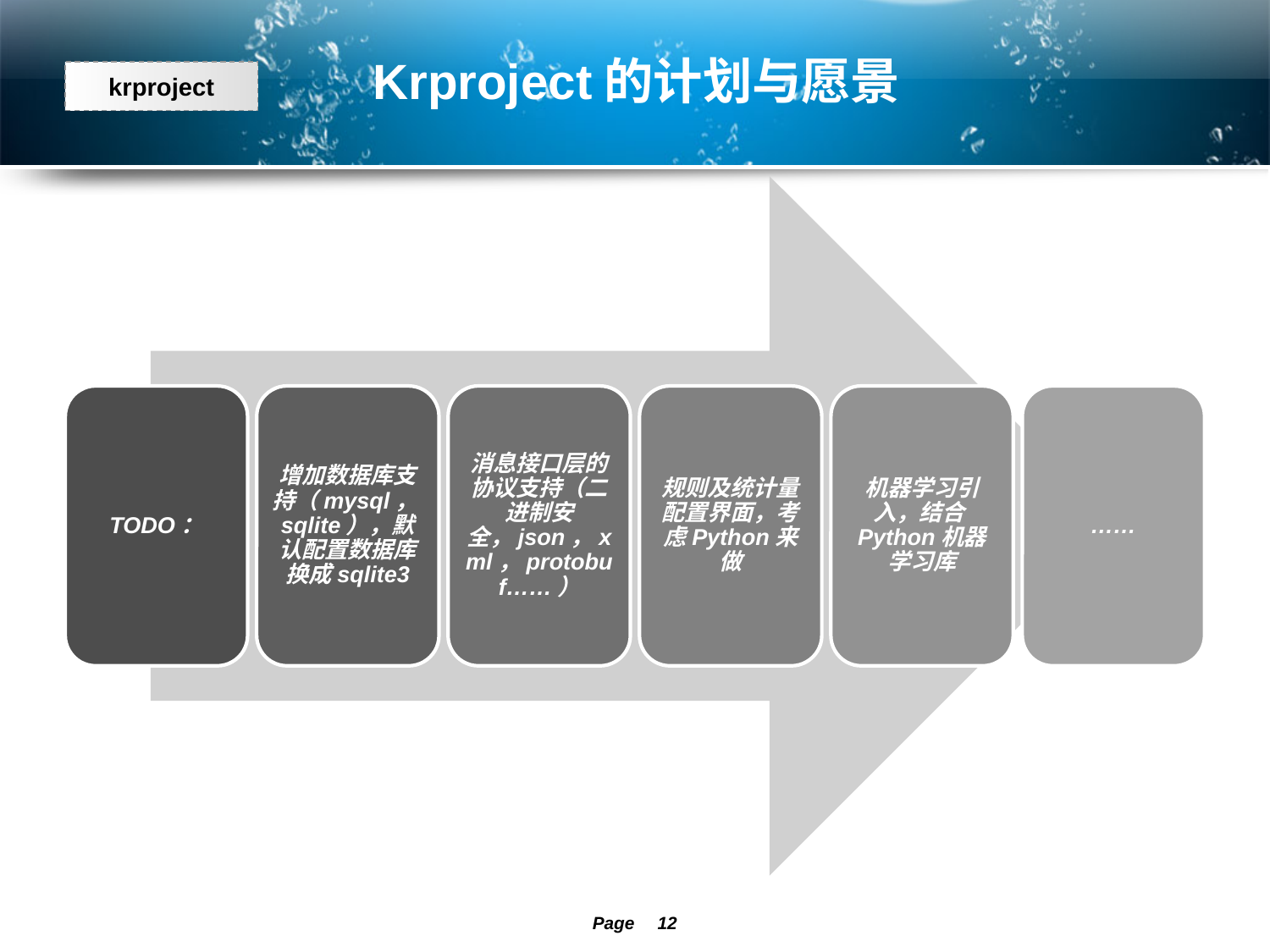

# Krproject的计划与愿景
TODO：
增加数据库支持（mysql，sqlite），默认配置数据库换成sqlite3
消息接口层的协议支持（二进制安全，json，xml，protobuf……）
规则及统计量配置界面，考虑Python来做
机器学习引入，结合Python机器学习库
……